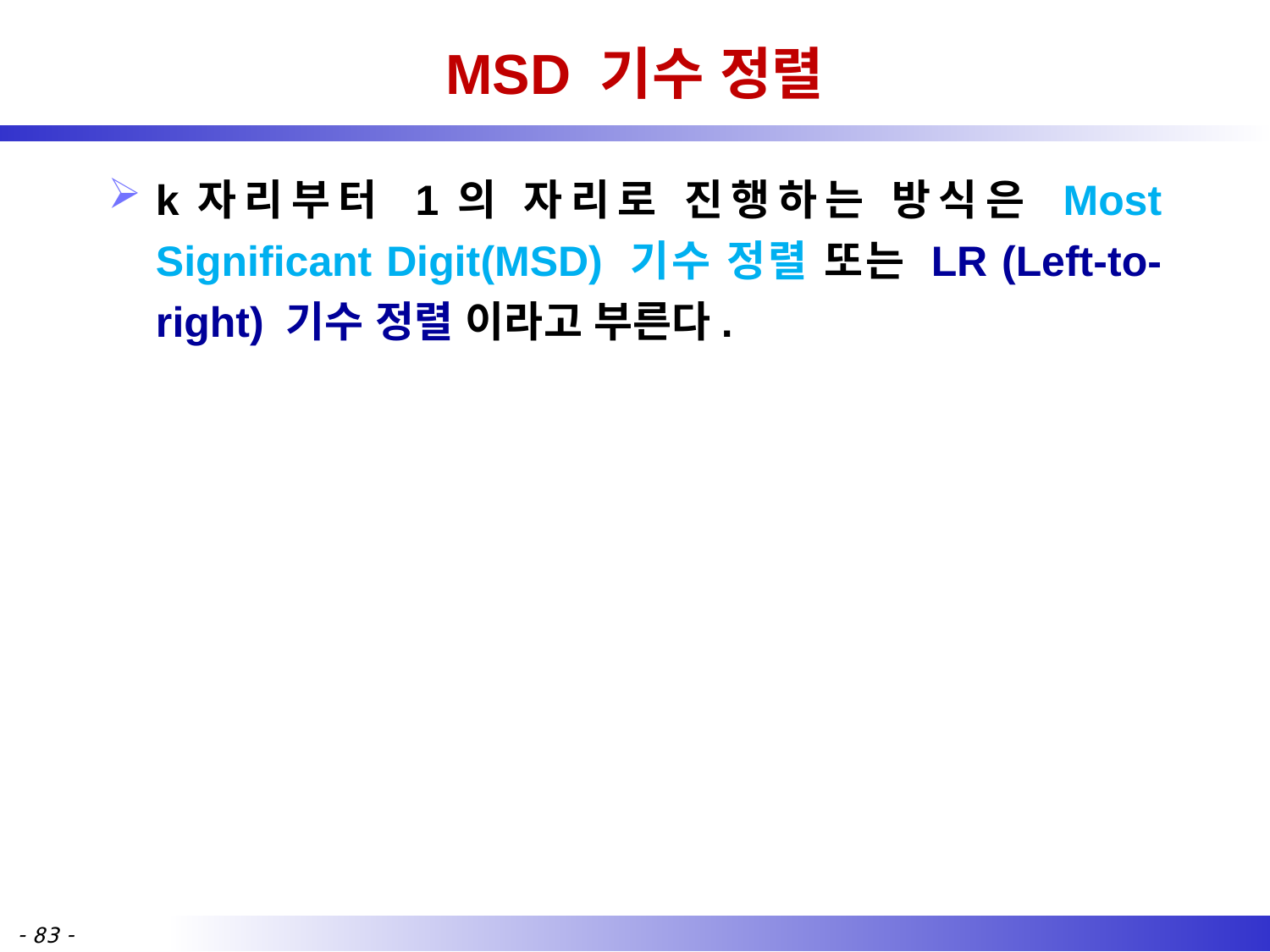

# MSD 기수 정렬
k자리부터 1의 자리로 진행하는 방식은 Most Significant Digit(MSD) 기수 정렬 또는 LR (Left-to-right) 기수 정렬 이라고 부른다.
- 83 -